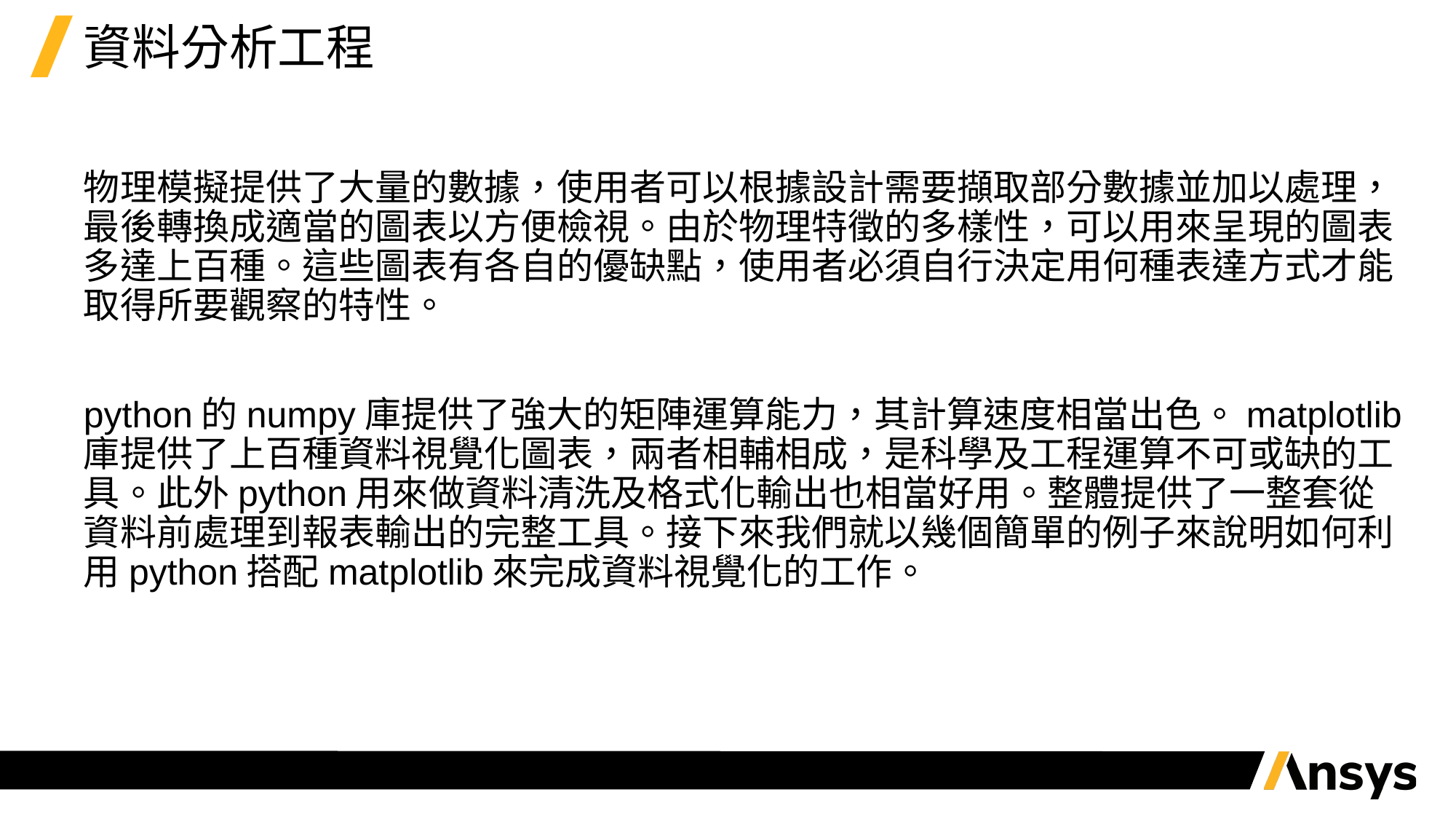

# 資料分析工程
物理模擬提供了大量的數據，使用者可以根據設計需要擷取部分數據並加以處理，最後轉換成適當的圖表以方便檢視。由於物理特徵的多樣性，可以用來呈現的圖表多達上百種。這些圖表有各自的優缺點，使用者必須自行決定用何種表達方式才能取得所要觀察的特性。

python的numpy庫提供了強大的矩陣運算能力，其計算速度相當出色。matplotlib庫提供了上百種資料視覺化圖表，兩者相輔相成，是科學及工程運算不可或缺的工具。此外python用來做資料清洗及格式化輸出也相當好用。整體提供了一整套從資料前處理到報表輸出的完整工具。接下來我們就以幾個簡單的例子來說明如何利用python搭配matplotlib來完成資料視覺化的工作。